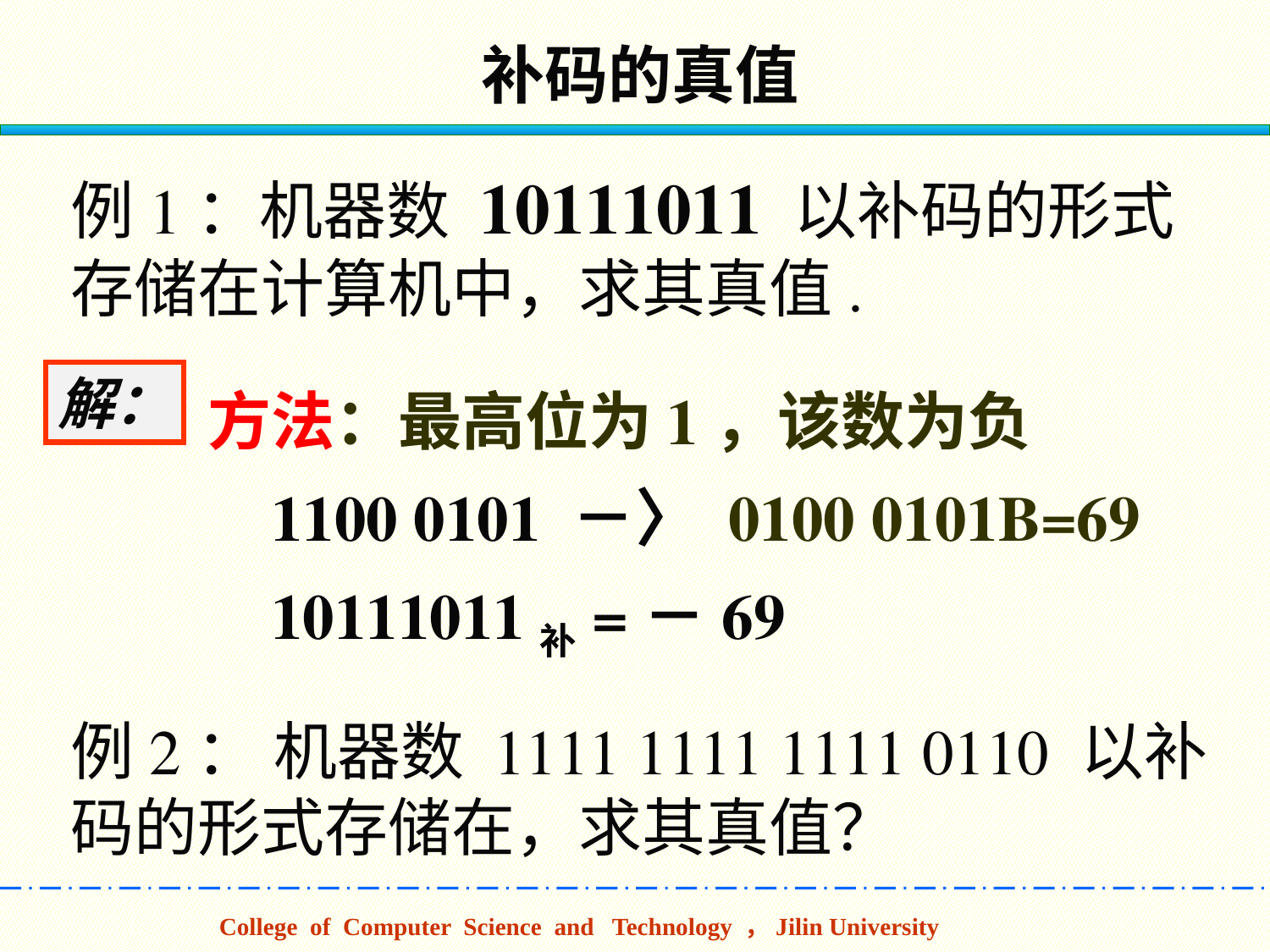

补码的真值
例1：机器数 10111011 以补码的形式存储在计算机中，求其真值.
解：
方法：最高位为1，该数为负
    1100 0101 －〉 0100 0101B=69
    10111011补=－69
例2： 机器数 1111 1111 1111 0110 以补码的形式存储在，求其真值？